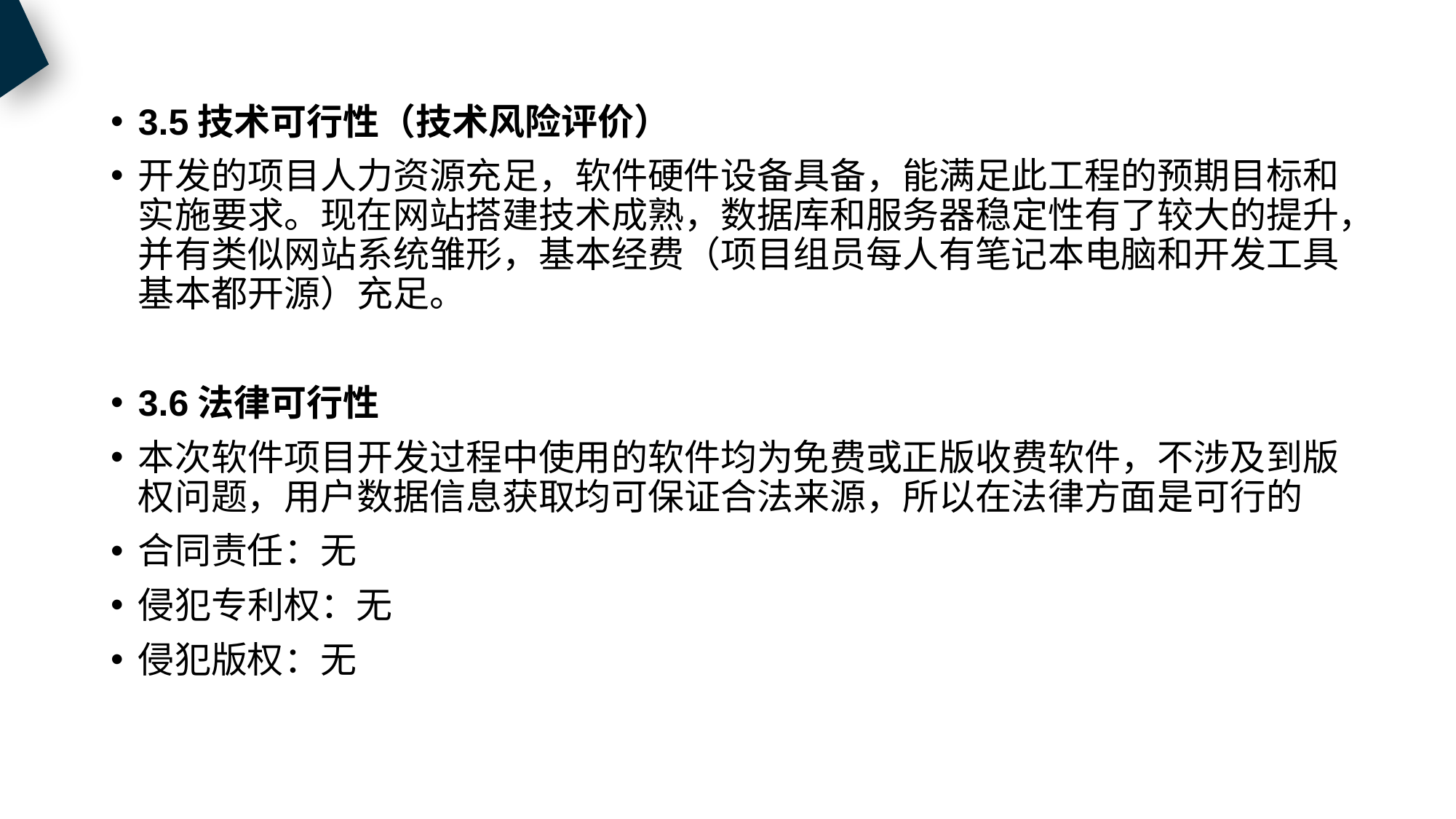

3.5技术可行性（技术风险评价）
开发的项目人力资源充足，软件硬件设备具备，能满足此工程的预期目标和实施要求。现在网站搭建技术成熟，数据库和服务器稳定性有了较大的提升，并有类似网站系统雏形，基本经费（项目组员每人有笔记本电脑和开发工具基本都开源）充足。

3.6法律可行性
本次软件项目开发过程中使用的软件均为免费或正版收费软件，不涉及到版权问题，用户数据信息获取均可保证合法来源，所以在法律方面是可行的
合同责任：无
侵犯专利权：无
侵犯版权：无